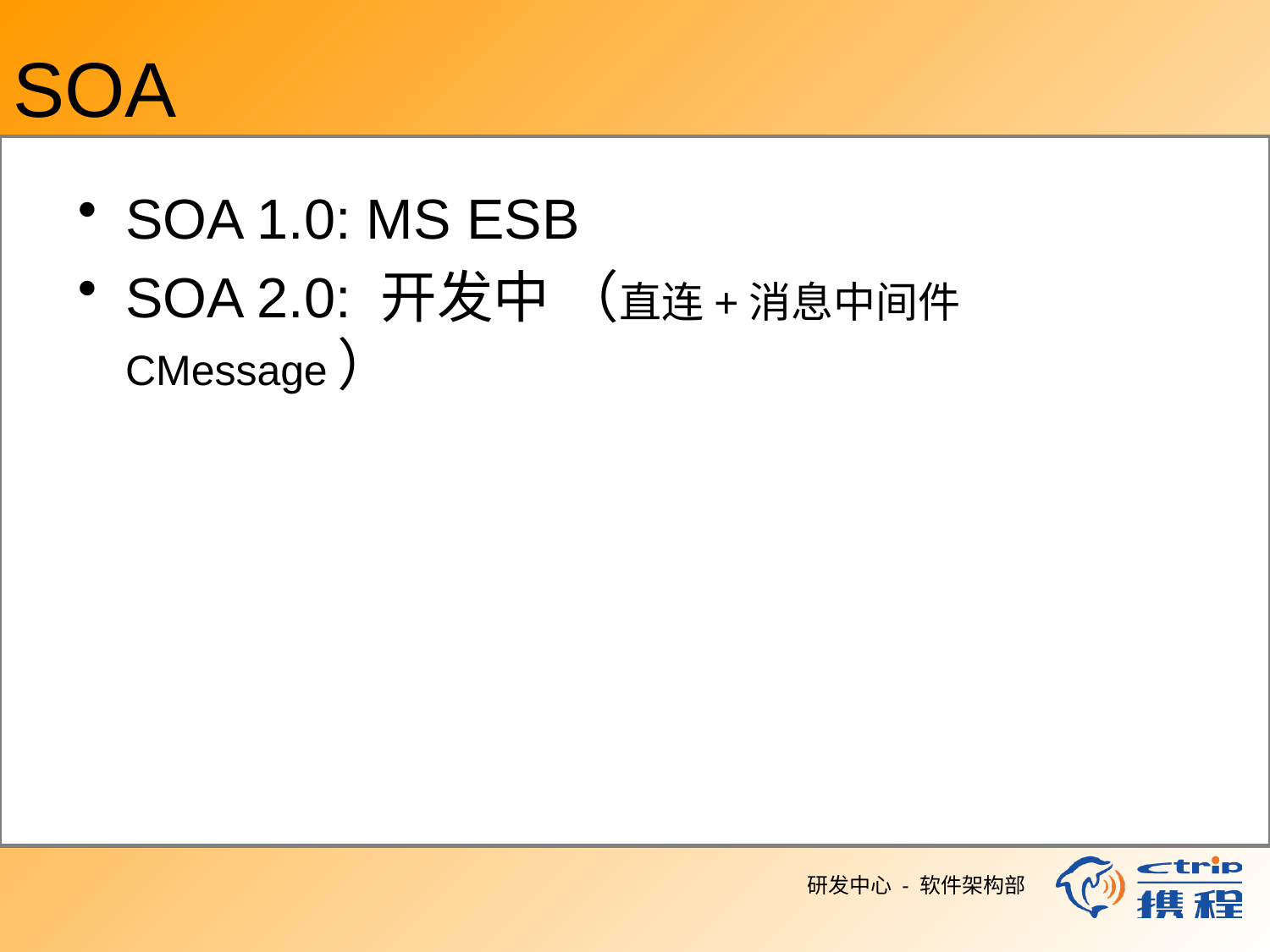

# SOA
SOA 1.0: MS ESB
SOA 2.0: 开发中 （直连+消息中间件CMessage）
研发中心 - 软件架构部